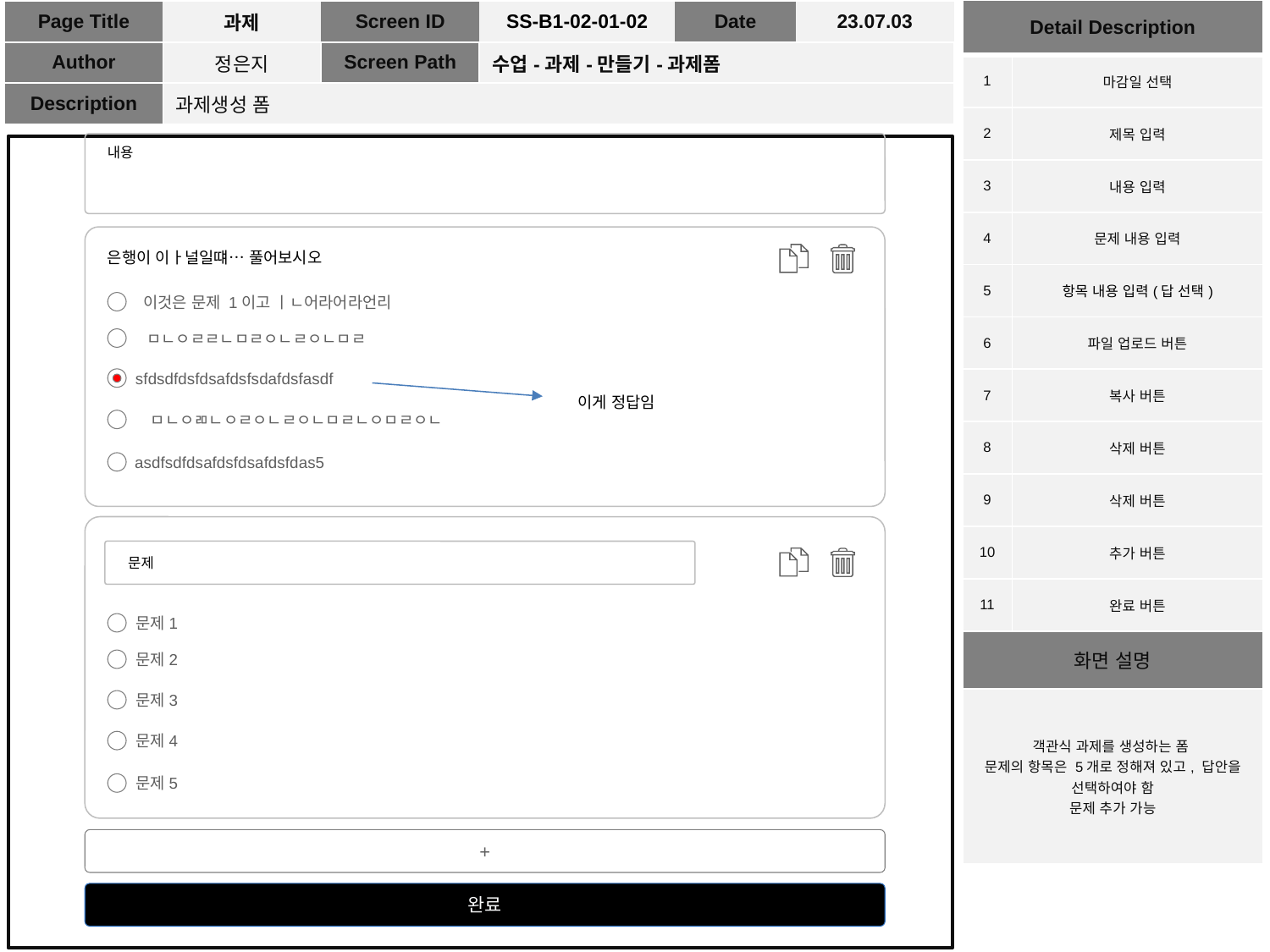

| Detail Description |  |
| --- | --- |
| 1 | 마감일 선택 |
| 2 | 제목 입력 |
| 3 | 내용 입력 |
| 4 | 문제 내용 입력 |
| 5 | 항목 내용 입력(답 선택) |
| 6 | 파일 업로드 버튼 |
| 7 | 복사 버튼 |
| 8 | 삭제 버튼 |
| 9 | 삭제 버튼 |
| 10 | 추가 버튼 |
| 11 | 완료 버튼 |
| 화면 설명 |  |
| 객관식 과제를 생성하는 폼 문제의 항목은 5개로 정해져 있고, 답안을 선택하여야 함 문제 추가 가능 |  |
| Page Title | 과제 | Screen ID | SS-B1-02-01-02 | Date | 23.07.03 |
| --- | --- | --- | --- | --- | --- |
| Author | 정은지 | Screen Path | 수업-과제-만들기-과제폼 |  |  |
| Description | 과제생성 폼 |  |  |  |  |

내용

은행이 이ㅏ널일떄… 풀어보시오

이것은 문제 1이고 ㅣㄴ어라어라언리

ㅁㄴㅇㄹㄹㄴㅁㄹㅇㄴㄹㅇㄴㅁㄹ

sfdsdfdsfdsafdsfsdafdsfasdf

이게 정답임
ㅁㄴㅇㄻㄴㅇㄹㅇㄴㄹㅇㄴㅁㄹㄴㅇㅁㄹㅇㄴ

asdfsdfdsafdsfdsafdsfdas5

문제

문제1

문제2

문제3

문제4

문제5

+
완료